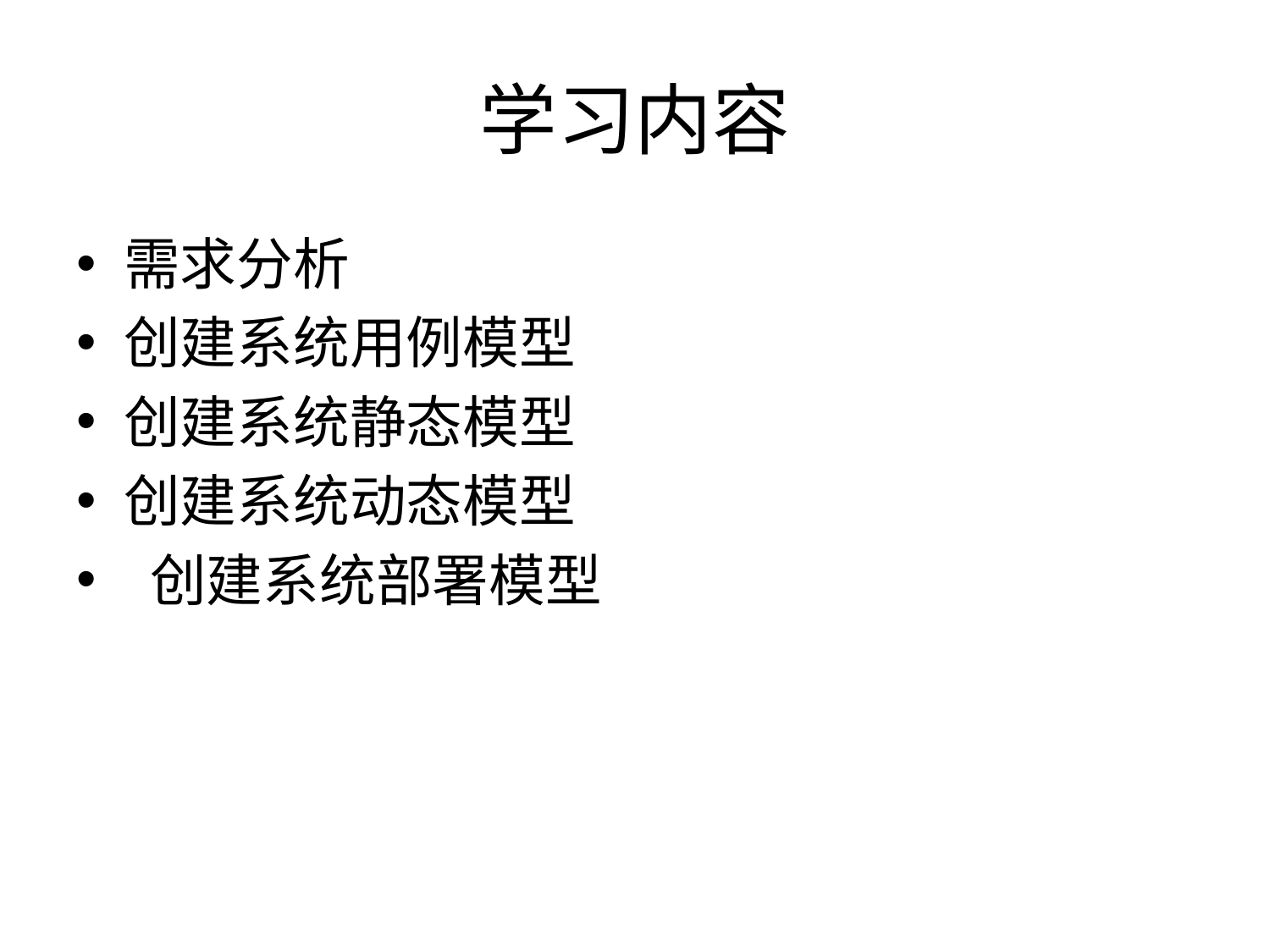

# 学习内容
需求分析
创建系统用例模型
创建系统静态模型
创建系统动态模型
 创建系统部署模型